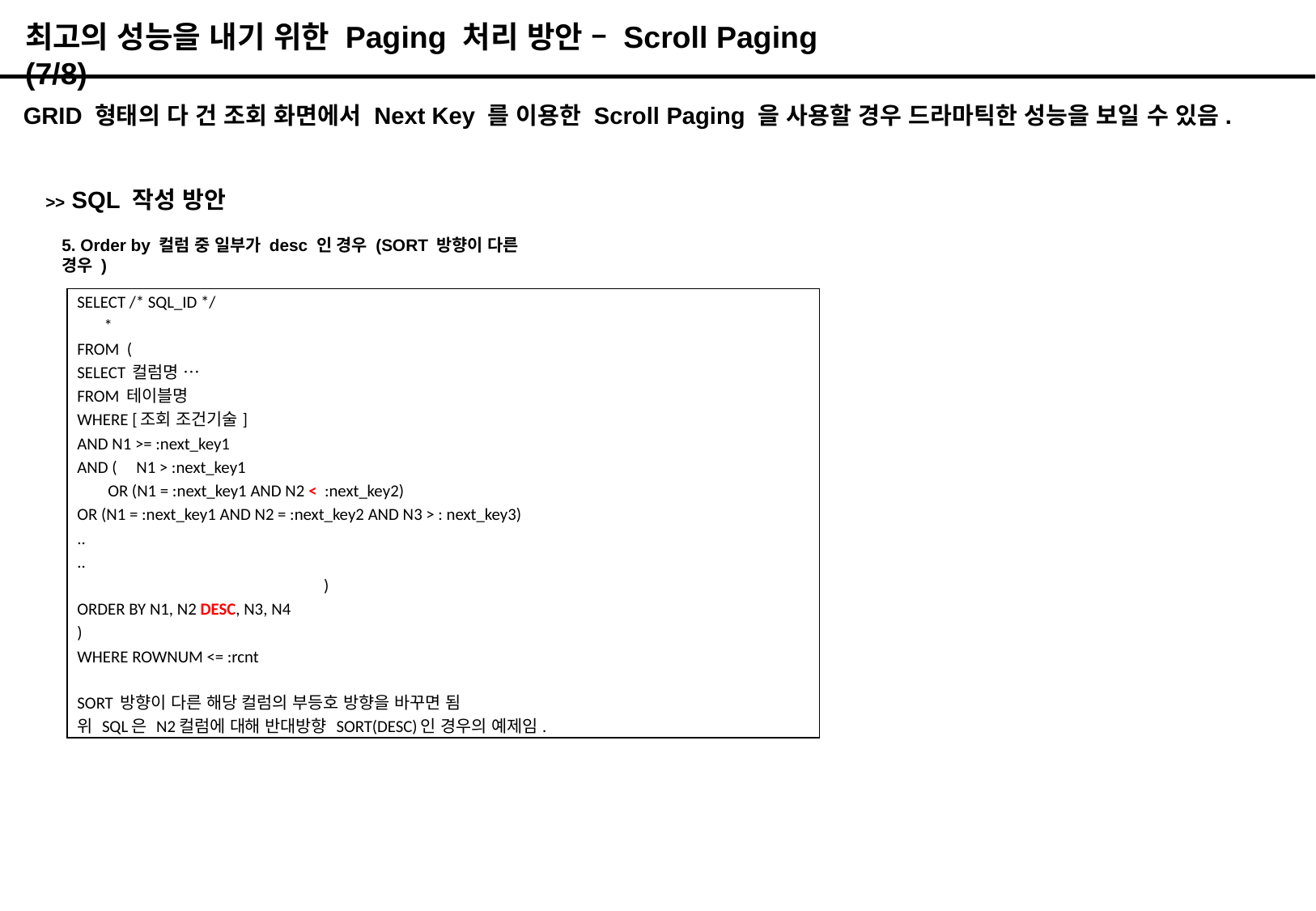

최고의 성능을 내기 위한 Paging 처리 방안 – Scroll Paging (7/8)
GRID 형태의 다 건 조회 화면에서 Next Key 를 이용한 Scroll Paging 을 사용할 경우 드라마틱한 성능을 보일 수 있음.
>> SQL 작성 방안
5. Order by 컬럼 중 일부가 desc 인 경우 (SORT 방향이 다른 경우 )
| SELECT /\* SQL\_ID \*/ \* FROM ( SELECT 컬럼명 … FROM 테이블명 WHERE [조회 조건기술] AND N1 >= :next\_key1 AND ( N1 > :next\_key1 OR (N1 = :next\_key1 AND N2 < :next\_key2) OR (N1 = :next\_key1 AND N2 = :next\_key2 AND N3 > : next\_key3) .. .. ) ORDER BY N1, N2 DESC, N3, N4 ) WHERE ROWNUM <= :rcnt SORT 방향이 다른 해당 컬럼의 부등호 방향을 바꾸면 됨 위 SQL은 N2컬럼에 대해 반대방향 SORT(DESC)인 경우의 예제임. |
| --- |